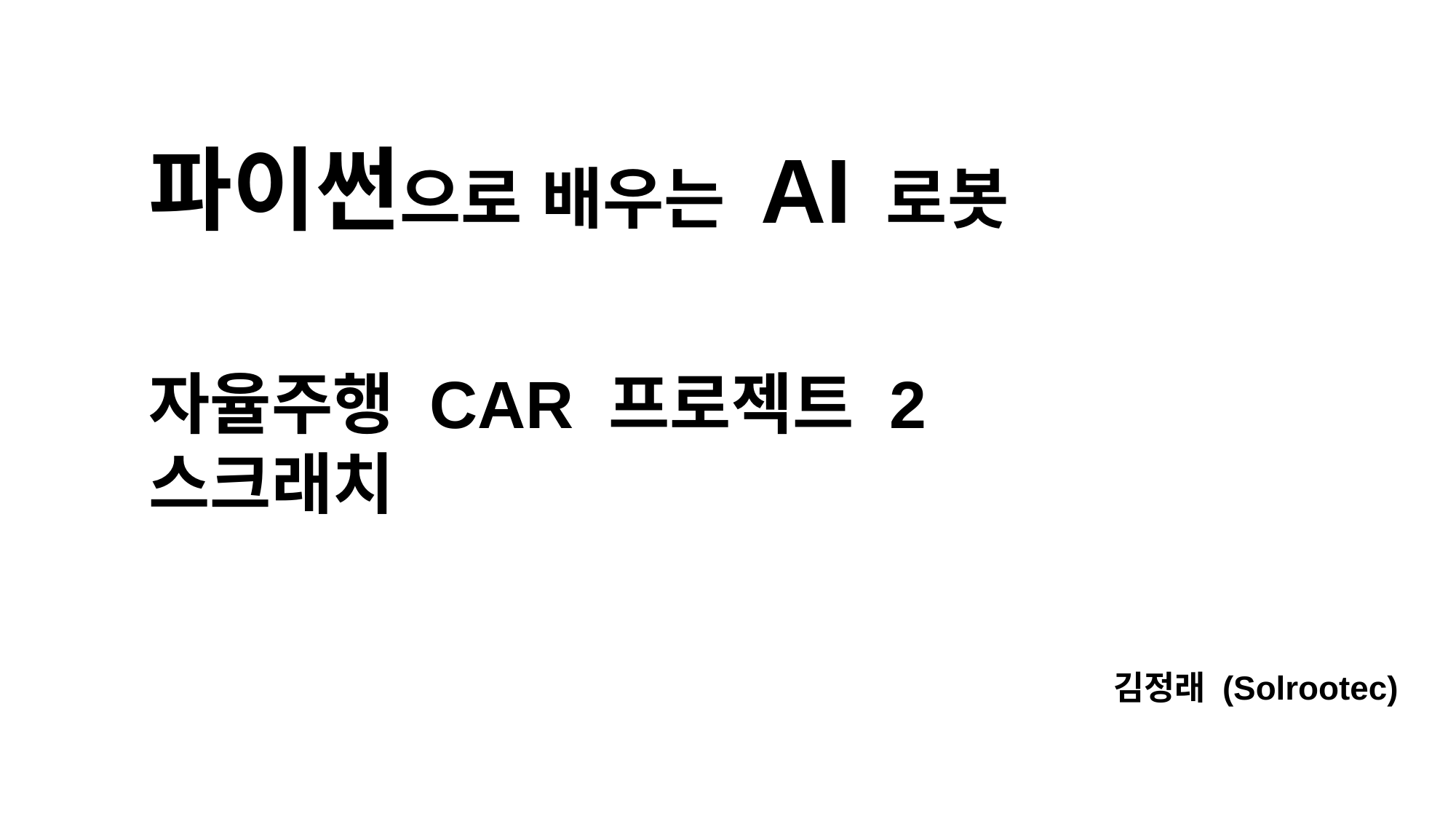

# 파이썬으로 배우는 AI 로봇 자율주행 CAR 프로젝트 2 스크래치
김정래 (Solrootec)